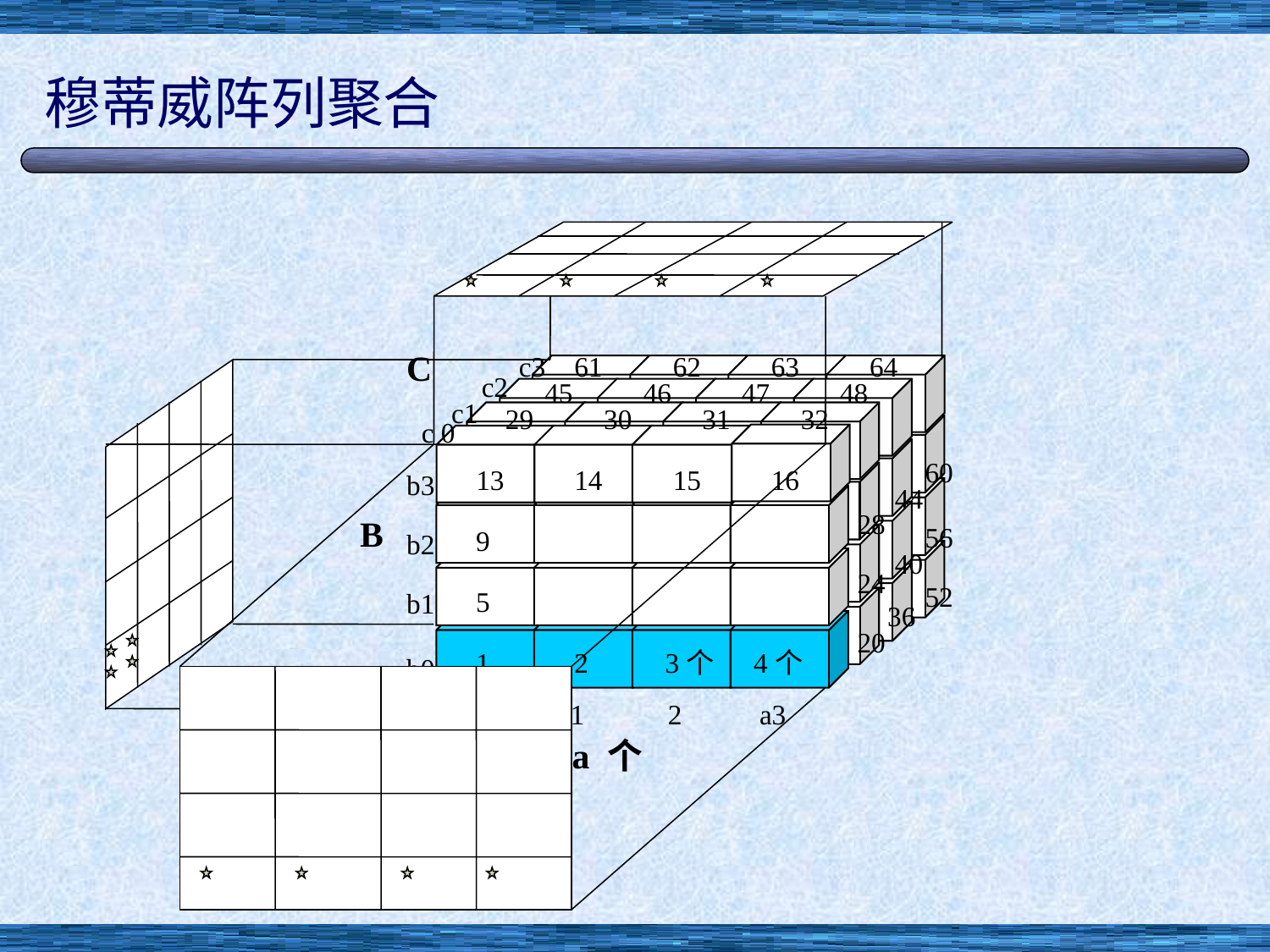

# 穆蒂威阵列聚合

C
c3
61
62
63
64

c2
45
46
47
48

c1
29
30
31
32

c 0

B
60
13
14
15
16

b3

44

28
56
9

b2

40

24
52
5
b1

36

20
1
2
3个
4个
b0
a0, 我的工作
1
2
a3
a 个

B